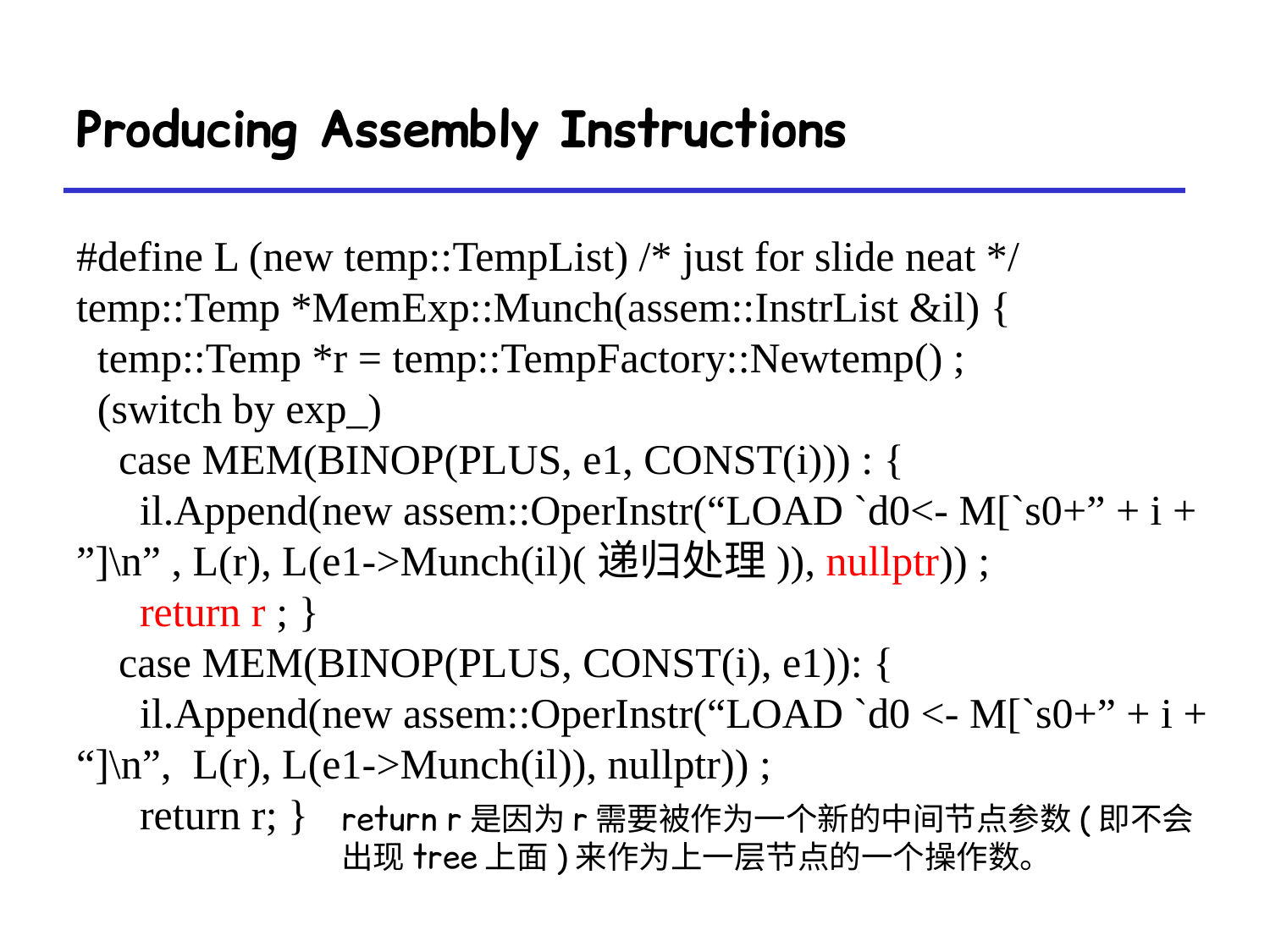

# Producing Assembly Instructions
#define L (new temp::TempList) /* just for slide neat */
temp::Temp *MemExp::Munch(assem::InstrList &il) {
  temp::Temp *r = temp::TempFactory::Newtemp() ;
  (switch by exp_)
    case MEM(BINOP(PLUS, e1, CONST(i))) : {
      il.Append(new assem::OperInstr(“LOAD `d0<- M[`s0+” + i + ”]\n” , L(r), L(e1->Munch(il)(递归处理)), nullptr)) ;
      return r ; }
    case MEM(BINOP(PLUS, CONST(i), e1)): {
      il.Append(new assem::OperInstr(“LOAD `d0 <- M[`s0+” + i + “]\n”,  L(r), L(e1->Munch(il)), nullptr)) ;
      return r; }
return r是因为r需要被作为一个新的中间节点参数(即不会出现tree上面)来作为上一层节点的一个操作数。

52